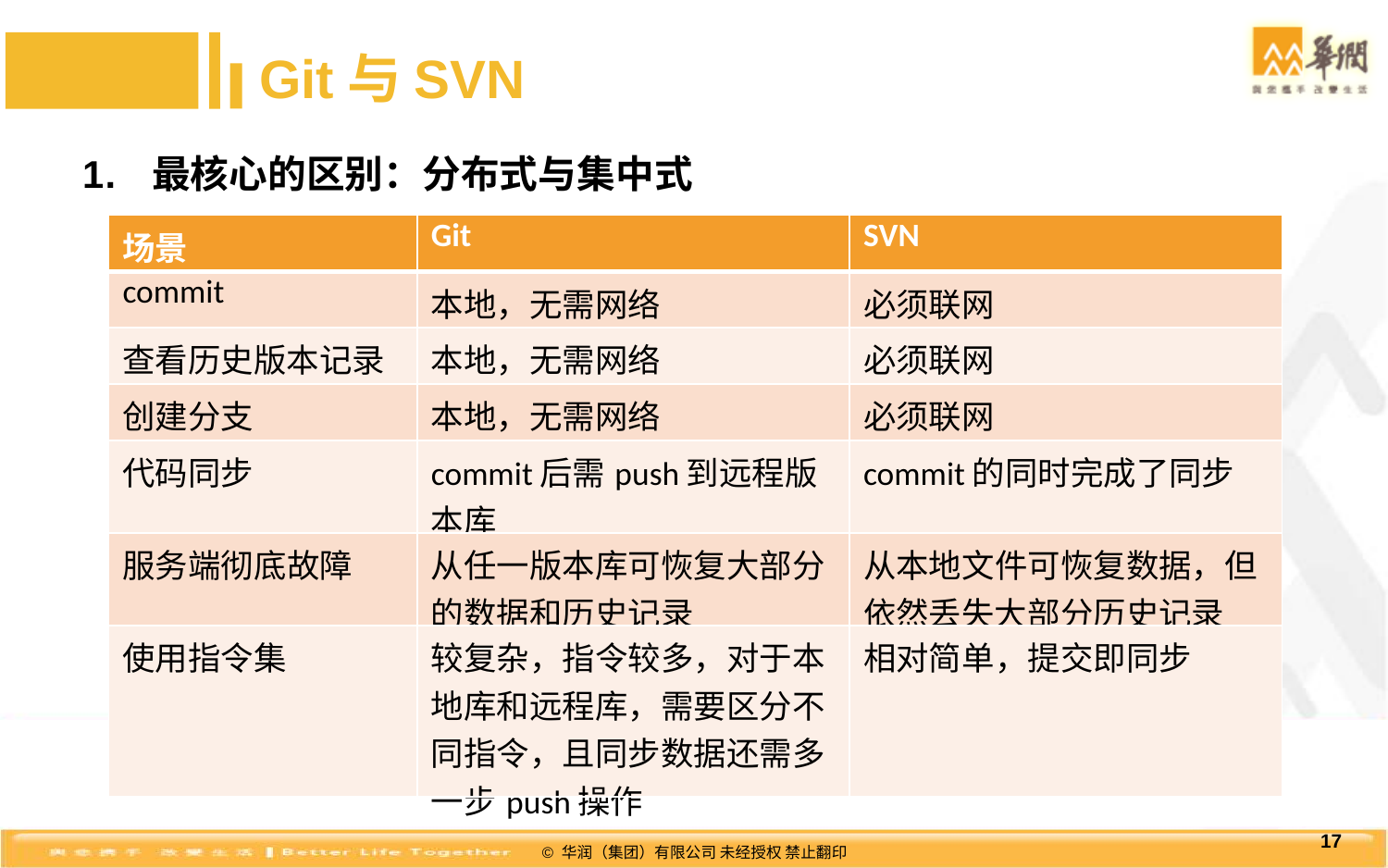

Git与SVN

最核心的区别：分布式与集中式
| 场景 | Git | SVN |
| --- | --- | --- |
| commit | 本地，无需网络 | 必须联网 |
| 查看历史版本记录 | 本地，无需网络 | 必须联网 |
| 创建分支 | 本地，无需网络 | 必须联网 |
| 代码同步 | commit后需push到远程版本库 | commit的同时完成了同步 |
| 服务端彻底故障 | 从任一版本库可恢复大部分的数据和历史记录 | 从本地文件可恢复数据，但依然丢失大部分历史记录 |
| 使用指令集 | 较复杂，指令较多，对于本地库和远程库，需要区分不同指令，且同步数据还需多一步push操作 | 相对简单，提交即同步 |
17